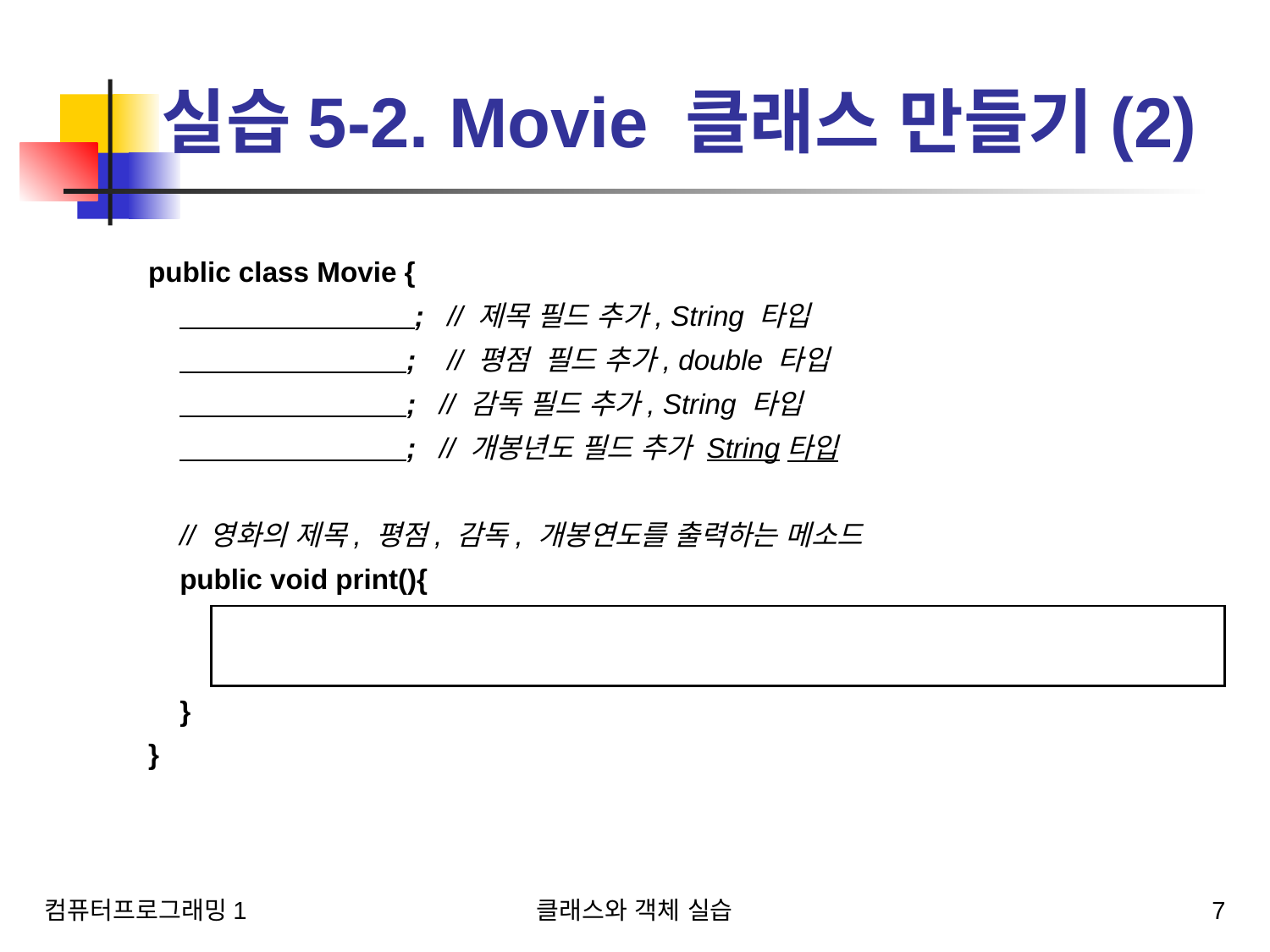

# 실습5-2. Movie 클래스 만들기(2)

public class Movie {
                                  ;   // 제목 필드 추가, String 타입
                                 ;    // 평점  필드 추가, double 타입
                                 ;   // 감독 필드 추가, String 타입
                                 ;   // 개봉년도 필드 추가 String타입

    // 영화의 제목, 평점, 감독, 개봉연도를 출력하는 메소드
    public void print(){
System.out.println("영화의 제목:  " + title + "\n영화의 평점:  " + rating + "점\n영화의 감독: " + director + "\n영화 개봉년도: " + year);
    }
}

컴퓨터프로그래밍1
클래스와 객체 실습
7